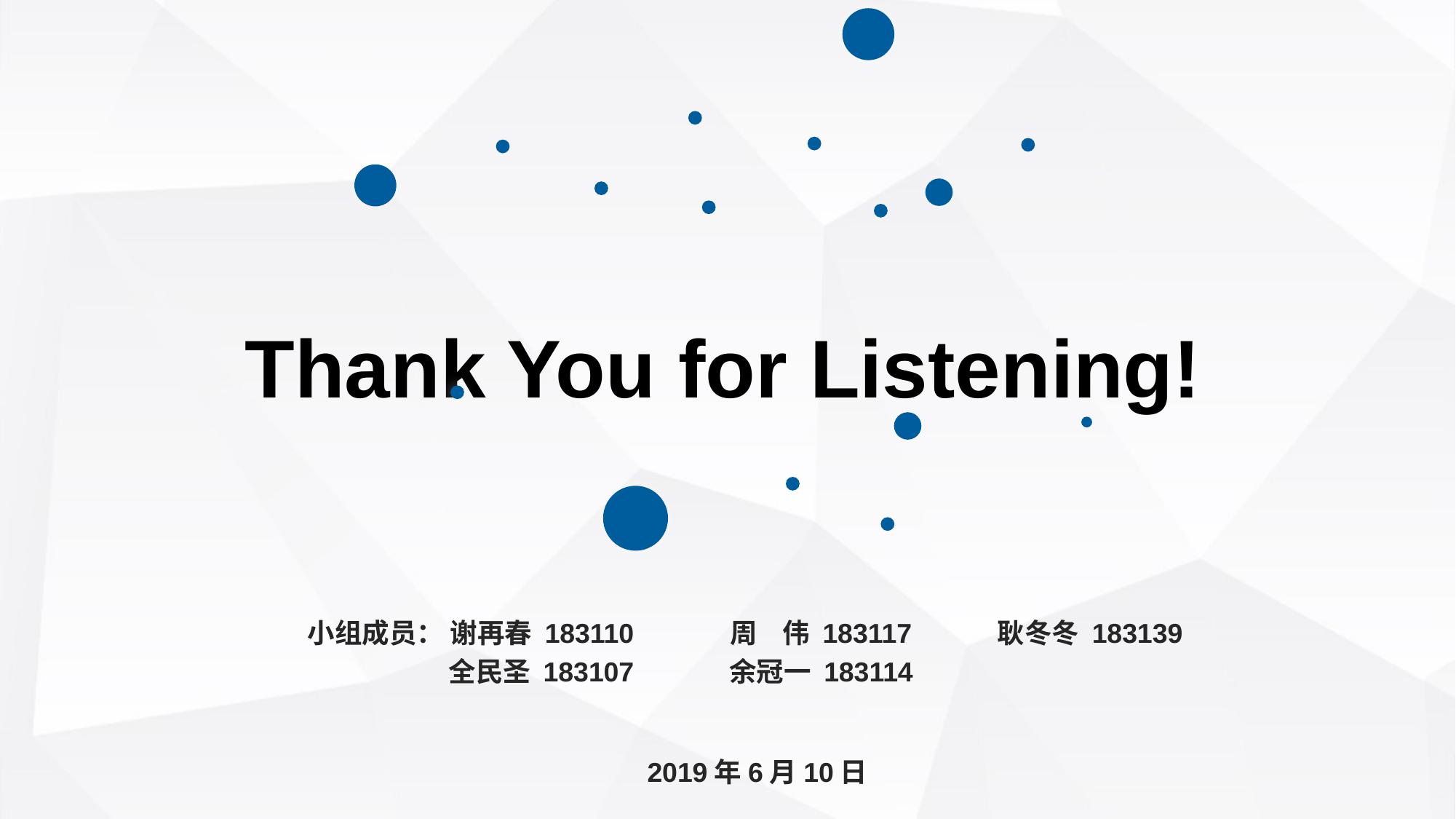

Thank You for Listening!
小组成员： 谢再春 183110

周    伟 183117
耿冬冬 183139
全民圣 183107
余冠一 183114
2019年6月10日